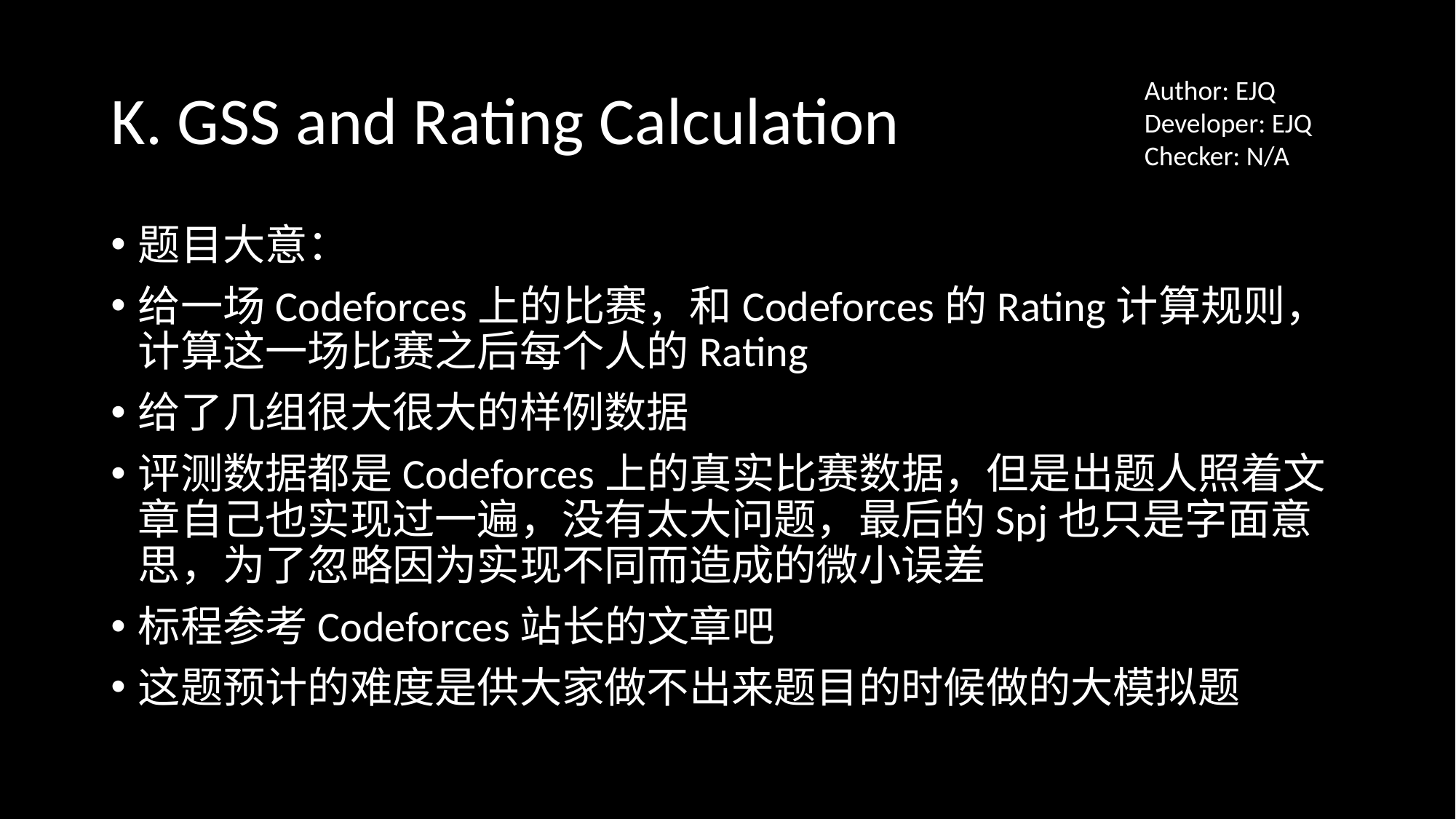

# K. GSS and Rating Calculation
Author: EJQ
Developer: EJQ
Checker: N/A
题目大意：
给一场Codeforces上的比赛，和Codeforces的Rating计算规则，计算这一场比赛之后每个人的Rating
给了几组很大很大的样例数据
评测数据都是Codeforces上的真实比赛数据，但是出题人照着文章自己也实现过一遍，没有太大问题，最后的Spj也只是字面意思，为了忽略因为实现不同而造成的微小误差
标程参考Codeforces站长的文章吧
这题预计的难度是供大家做不出来题目的时候做的大模拟题